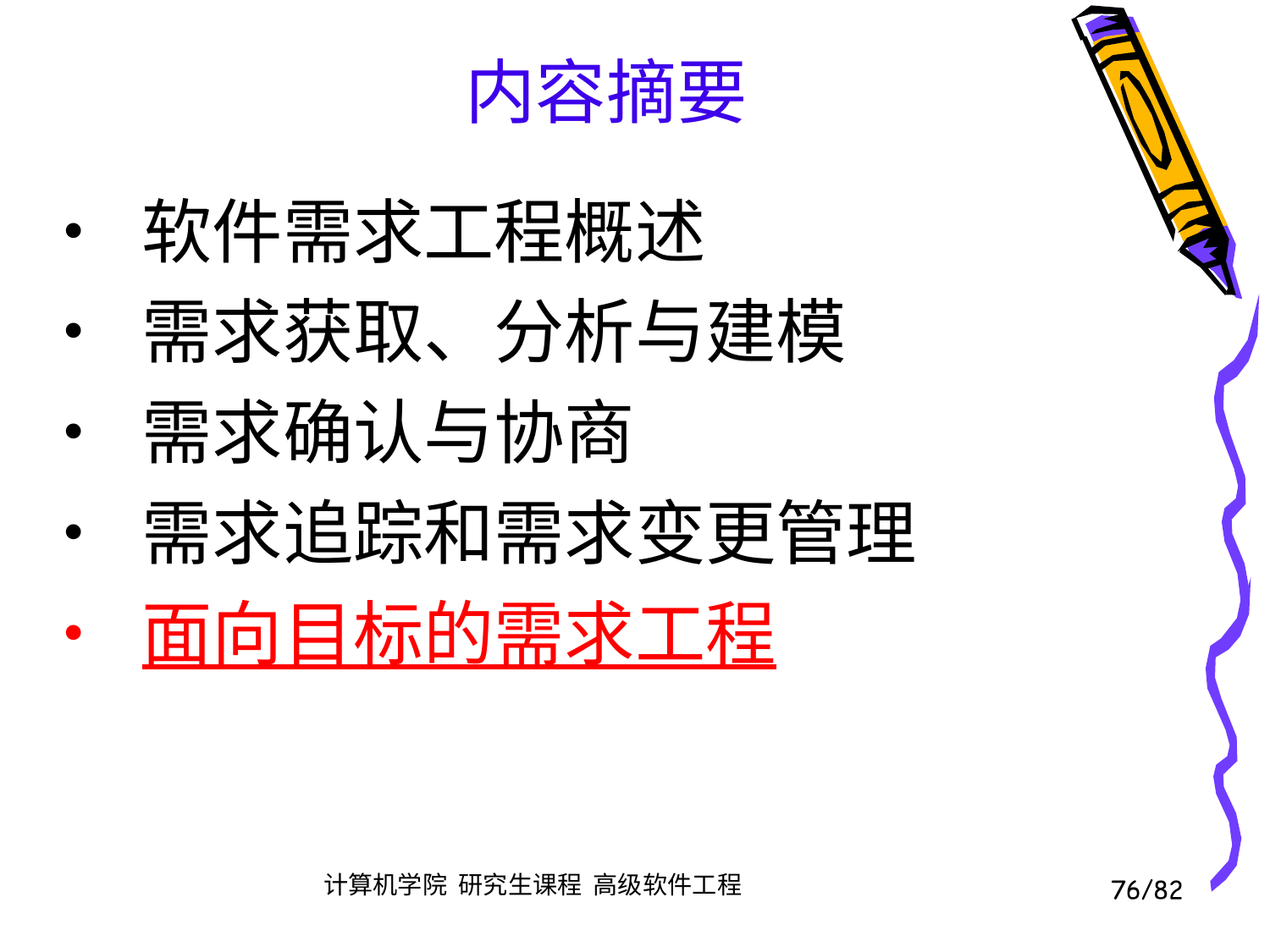

内容摘要

• 软件需求工程概述
• 需求获取、分析与建模
• 需求确认与协商
• 需求追踪和需求变更管理
• 面向目标的需求工程

76/82
计算机学院  研究生课程  高级软件工程